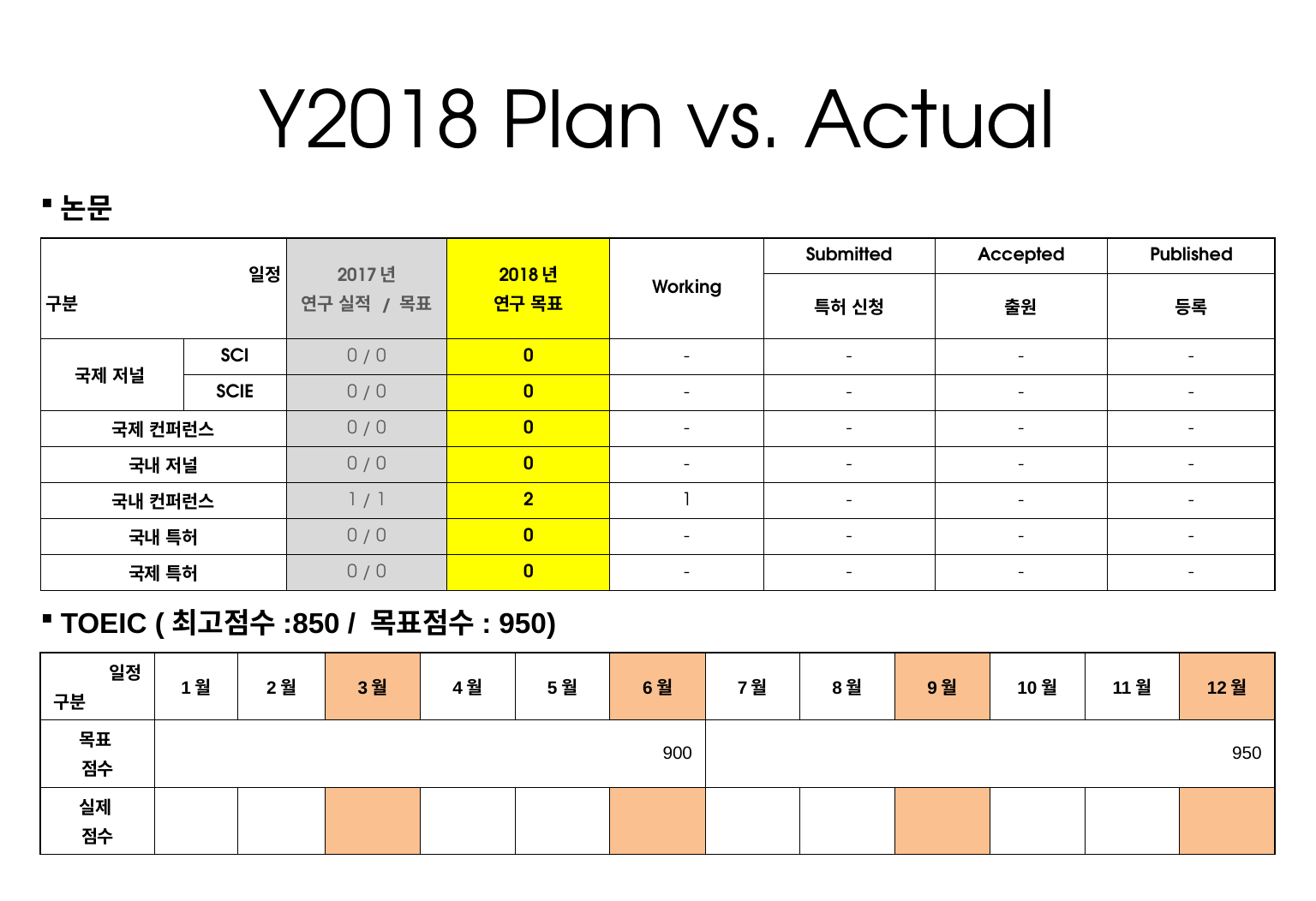

# Y2018 Plan vs. Actual
논문
| 일정 구분 |  | 2017년 연구 실적 / 목표 | 2018년 연구 목표 | Working | Submitted | Accepted | Published |
| --- | --- | --- | --- | --- | --- | --- | --- |
|  |  |  |  |  | 특허 신청 | 출원 | 등록 |
| 국제 저널 | SCI | 0 / 0 | 0 | - | - | - | - |
|  | SCIE | 0 / 0 | 0 | - | - | - | - |
| 국제 컨퍼런스 |  | 0 / 0 | 0 | - | - | - | - |
| 국내 저널 |  | 0 / 0 | 0 | - | - | - | - |
| 국내 컨퍼런스 |  | 1 / 1 | 2 | 1 | - | - | - |
| 국내 특허 |  | 0 / 0 | 0 | - | - | - | - |
| 국제 특허 |  | 0 / 0 | 0 | - | - | - | - |
TOEIC (최고점수:850 / 목표점수: 950)
| 일정 구분 | 1월 | 2월 | 3월 | 4월 | 5월 | 6월 | 7월 | 8월 | 9월 | 10월 | 11월 | 12월 |
| --- | --- | --- | --- | --- | --- | --- | --- | --- | --- | --- | --- | --- |
| 목표 점수 | 900 |  |  |  |  |  | 950 |  |  |  |  |  |
| 실제 점수 |  |  |  |  |  |  |  |  |  |  |  |  |